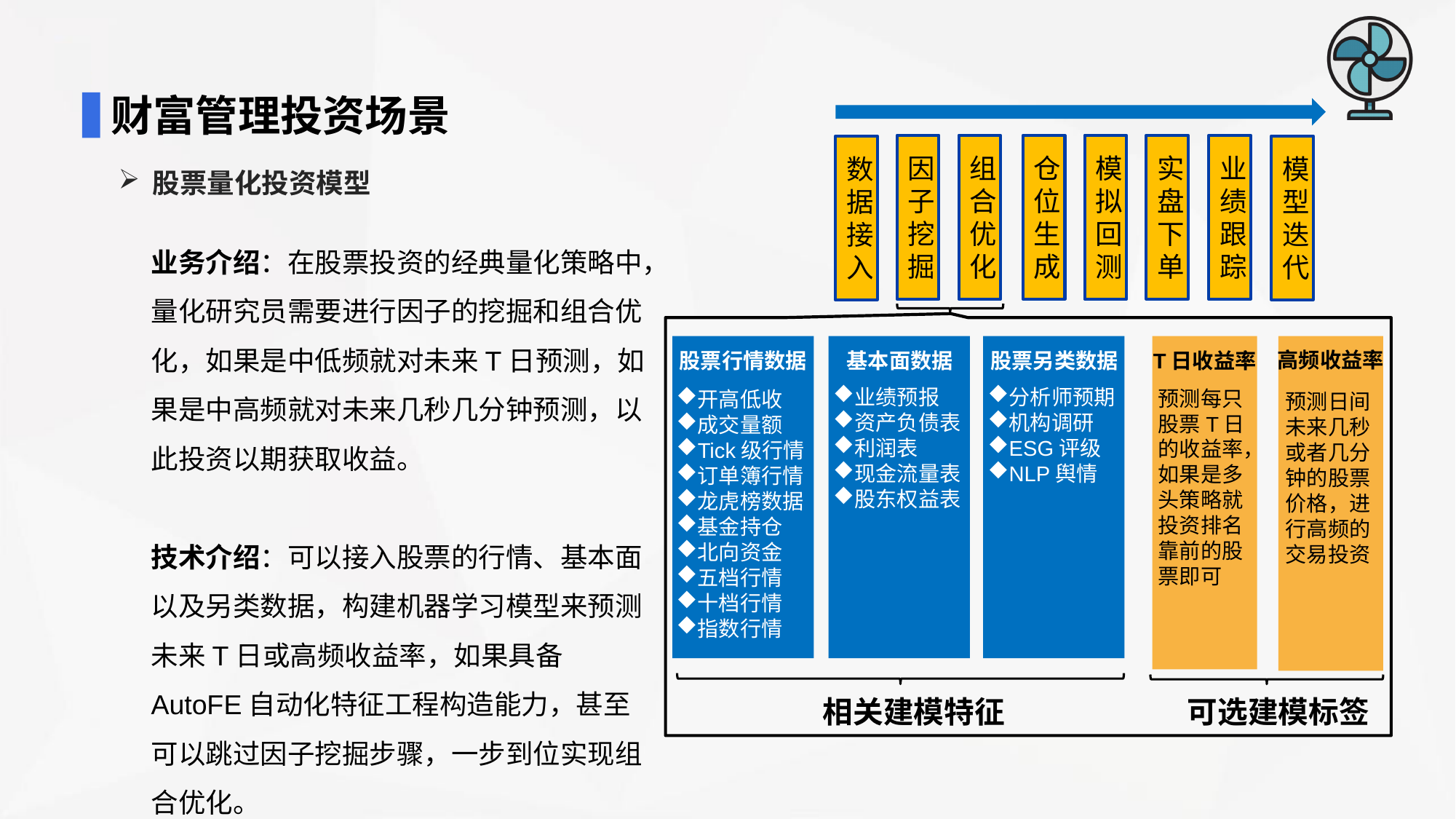

财富管理投资场景

组合优化
实盘下单
业绩跟踪
模拟回测
因子挖掘
仓位生成
模型迭代
数据接入
股票量化投资模型
业务介绍：在股票投资的经典量化策略中，量化研究员需要进行因子的挖掘和组合优化，如果是中低频就对未来T日预测，如果是中高频就对未来几秒几分钟预测，以此投资以期获取收益。

技术介绍：可以接入股票的行情、基本面以及另类数据，构建机器学习模型来预测未来T日或高频收益率，如果具备AutoFE自动化特征工程构造能力，甚至可以跳过因子挖掘步骤，一步到位实现组合优化。

高频收益率
预测日间未来几秒或者几分钟的股票价格，进行高频的交易投资
T日收益率
股票行情数据
基本面数据
股票另类数据
业绩预报
资产负债表
利润表
现金流量表
股东权益表

分析师预期
机构调研
ESG评级
NLP舆情
预测每只股票T日的收益率，如果是多头策略就投资排名靠前的股票即可
开高低收
成交量额
Tick级行情
订单簿行情
龙虎榜数据
基金持仓
北向资金
五档行情
十档行情
指数行情

相关建模特征
可选建模标签